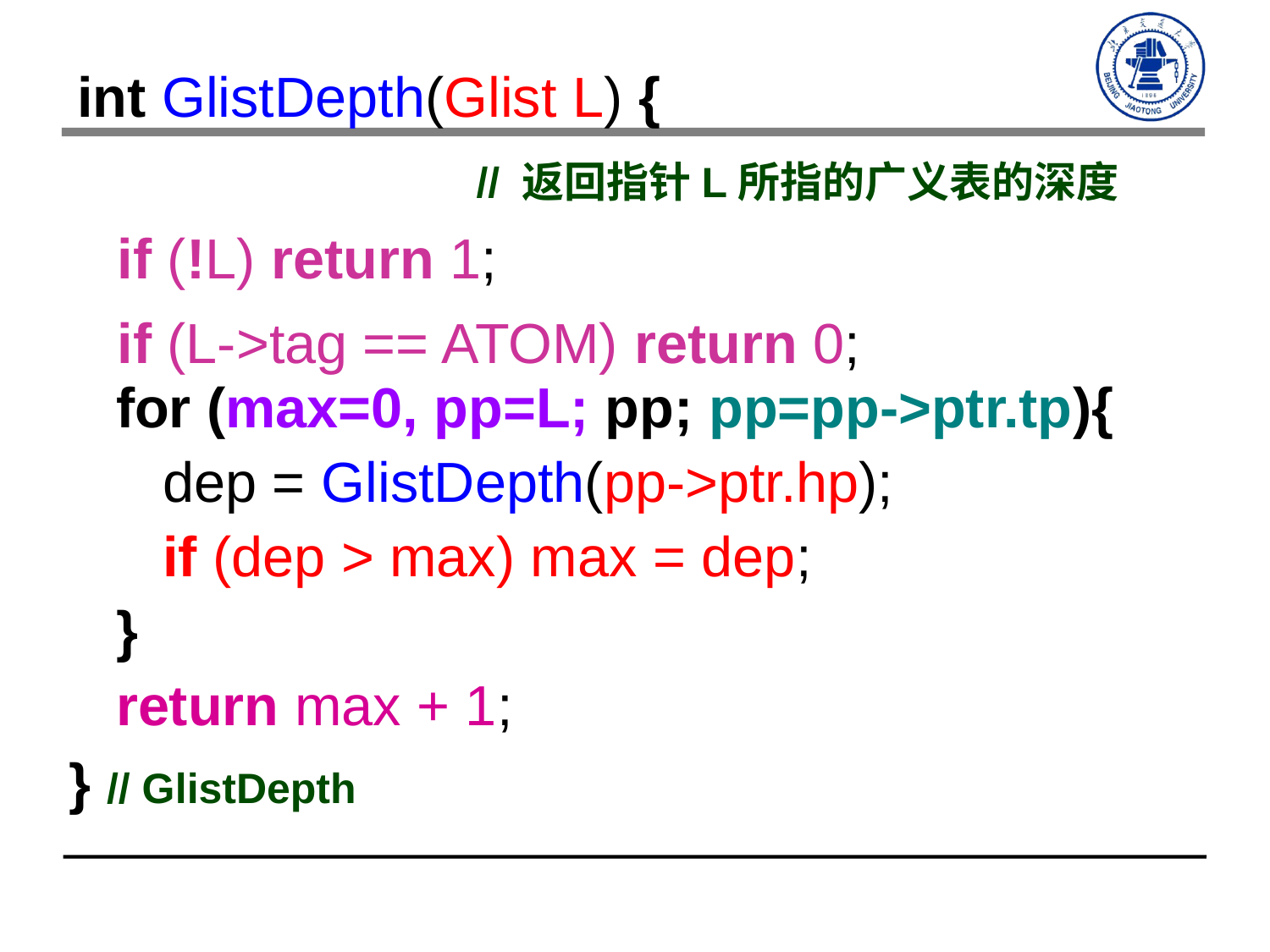

int GlistDepth(Glist L) {
                            // 返回指针L所指的广义表的深度

     for (max=0, pp=L; pp; pp=pp->ptr.tp){
        dep = GlistDepth(pp->ptr.hp);
        if (dep > max) max = dep;
     }
     return max + 1;
  } // GlistDepth
if (!L) return 1;
if (L->tag == ATOM) return 0;